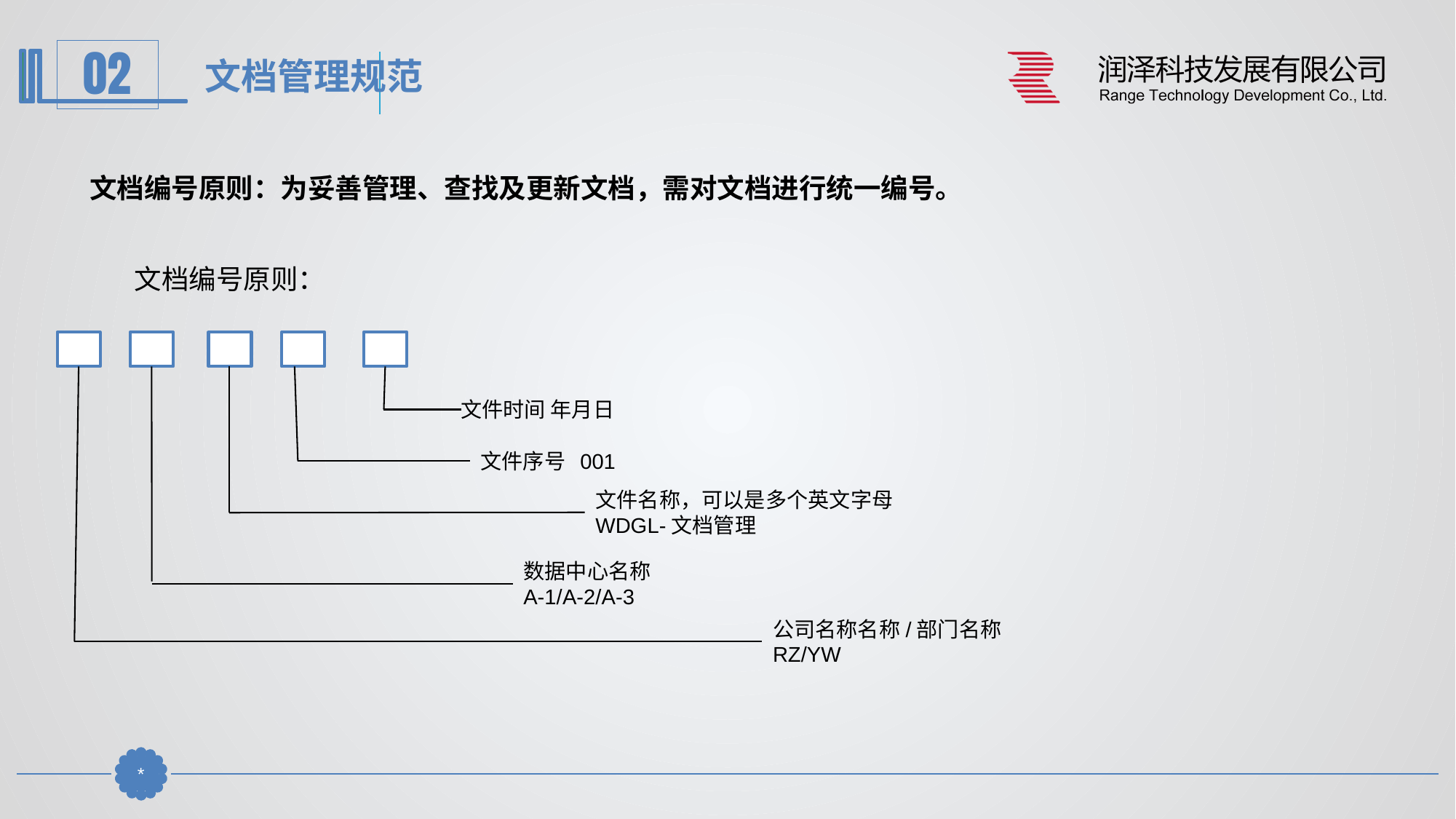

文档管理规范
文档编号原则：为妥善管理、查找及更新文档，需对文档进行统一编号。
文档编号原则：

文件时间 年月日
文件序号  001
文件名称，可以是多个英文字母
WDGL-文档管理
数据中心名称
A-1/A-2/A-3
公司名称名称/部门名称
RZ/YW
*